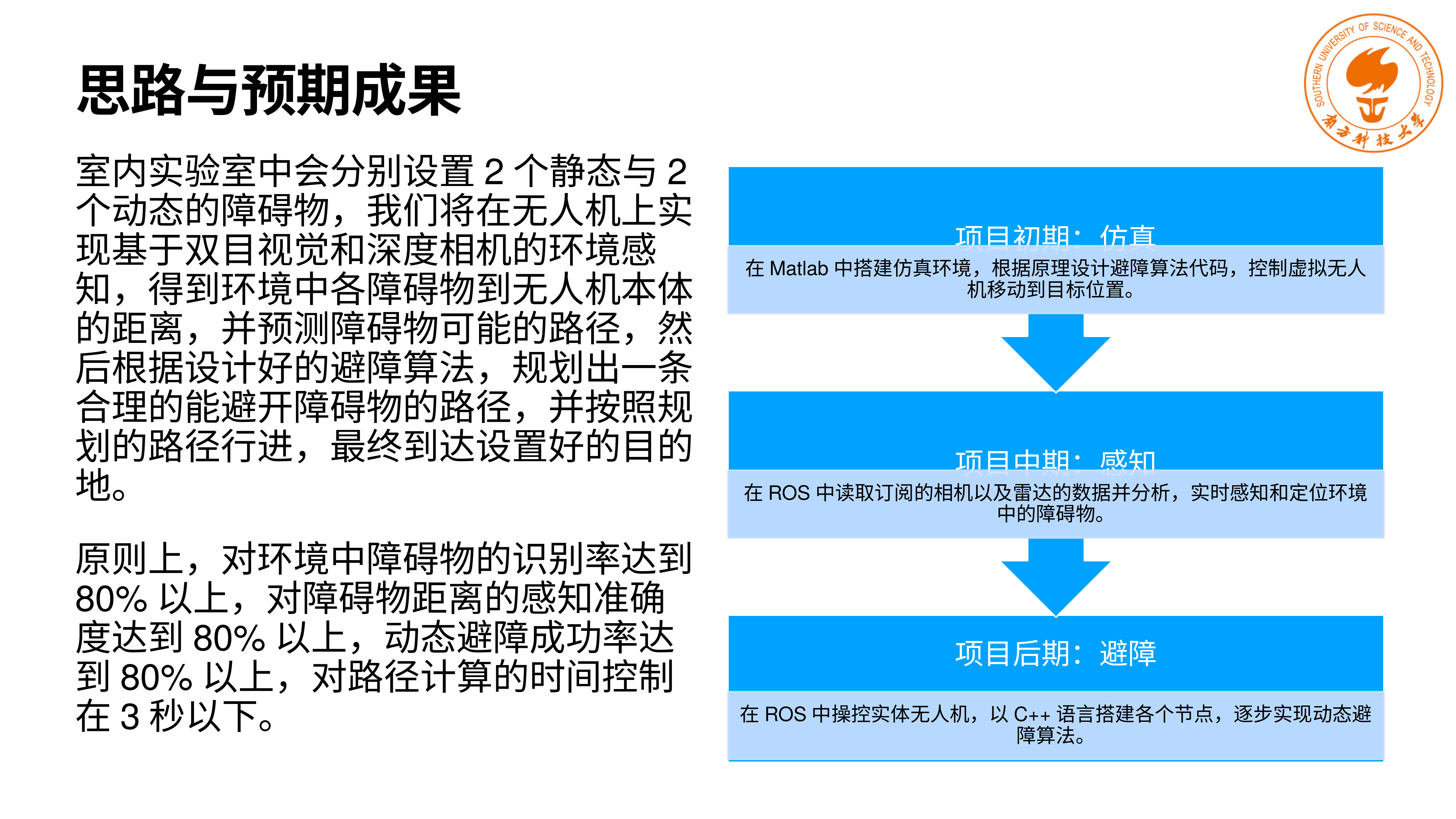

# 思路与预期成果
室内实验室中会分别设置2个静态与2个动态的障碍物，我们将在无人机上实现基于双目视觉和深度相机的环境感知，得到环境中各障碍物到无人机本体的距离，并预测障碍物可能的路径，然后根据设计好的避障算法，规划出一条合理的能避开障碍物的路径，并按照规划的路径行进，最终到达设置好的目的地。
原则上，对环境中障碍物的识别率达到80%以上，对障碍物距离的感知准确度达到80%以上，动态避障成功率达到80%以上，对路径计算的时间控制在3秒以下。
项目后期：避障
在ROS中操控实体无人机，以C++语言搭建各个节点，逐步实现动态避障算法。
项目中期：感知
在ROS中读取订阅的相机以及雷达的数据并分析，实时感知和定位环境中的障碍物。
项目初期：仿真
在Matlab中搭建仿真环境，根据原理设计避障算法代码，控制虚拟无人机移动到目标位置。